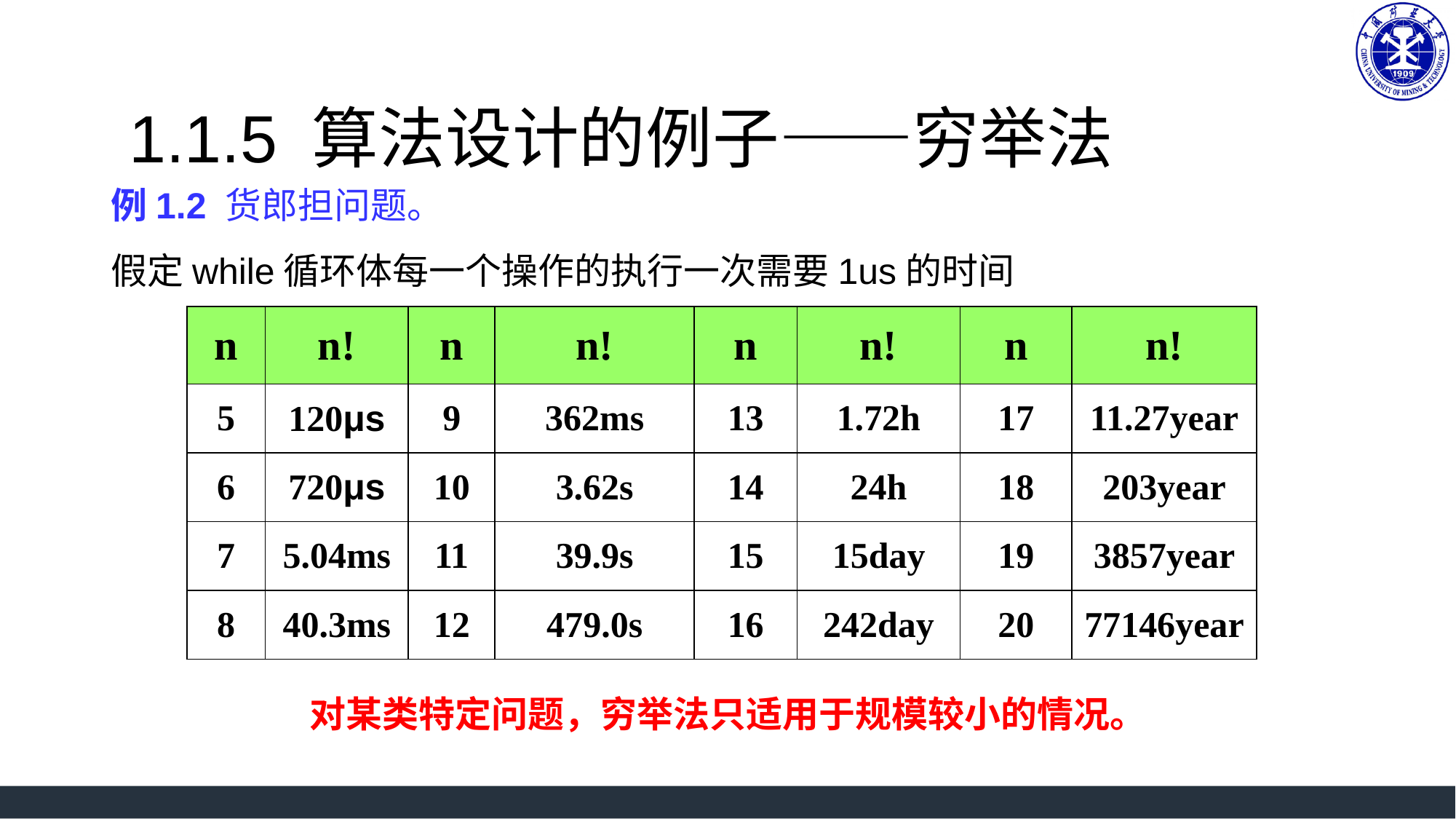

#
1.1.5 算法设计的例子——穷举法
例1.2 货郎担问题。
假定while循环体每一个操作的执行一次需要1us的时间
| n | n! | n | n! | n | n! | n | n! |
| --- | --- | --- | --- | --- | --- | --- | --- |
| 5 | 120μs | 9 | 362ms | 13 | 1.72h | 17 | 11.27year |
| 6 | 720μs | 10 | 3.62s | 14 | 24h | 18 | 203year |
| 7 | 5.04ms | 11 | 39.9s | 15 | 15day | 19 | 3857year |
| 8 | 40.3ms | 12 | 479.0s | 16 | 242day | 20 | 77146year |
对某类特定问题，穷举法只适用于规模较小的情况。